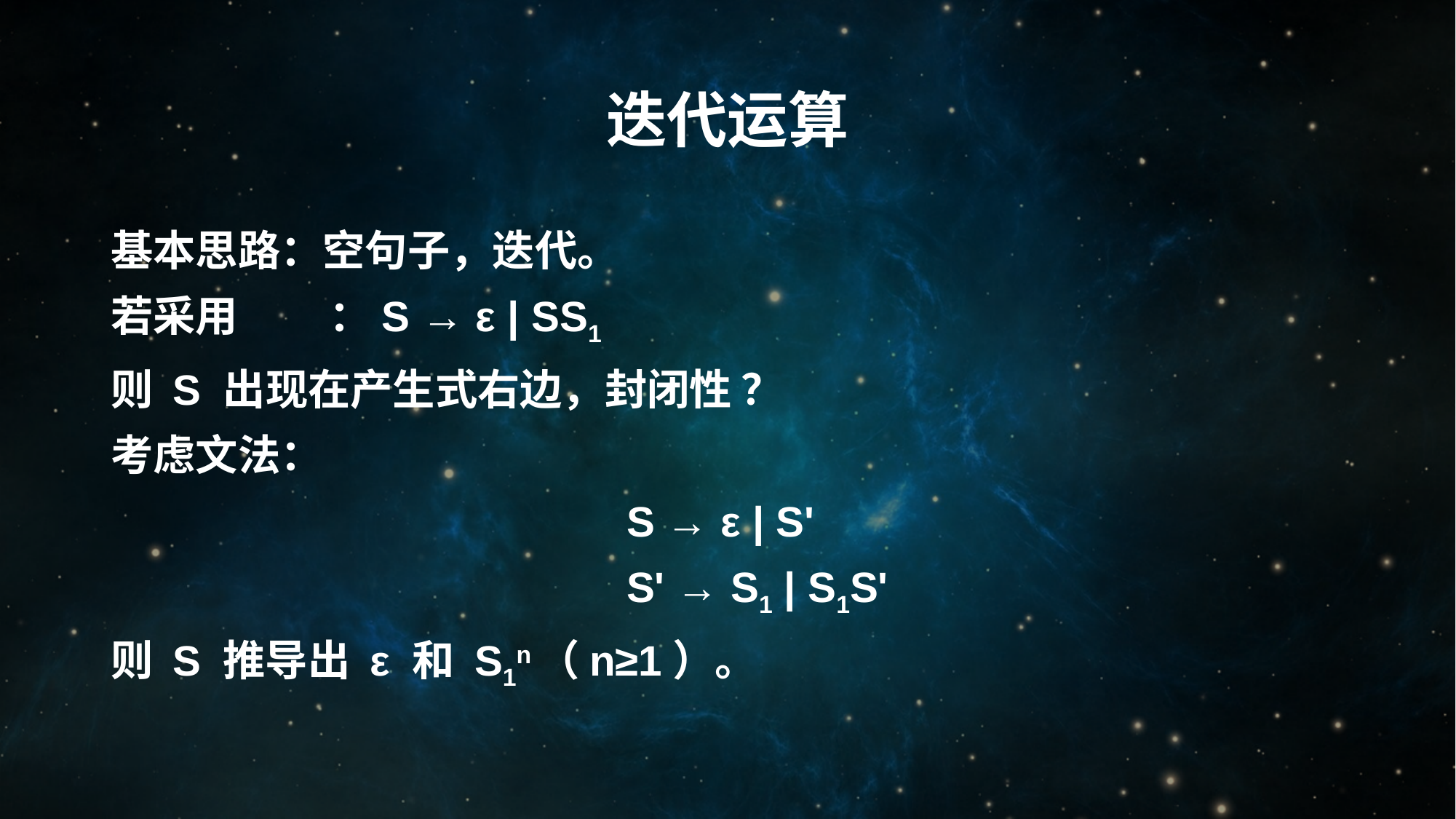

# 迭代运算
基本思路：空句子，迭代。
若采用	：S → ε | SS1
则 S 出现在产生式右边，封闭性 ？
考虑文法：
S → ε | S'
S' → S1 | S1S'
则 S 推导出 ε 和 S1n（n≥1）。